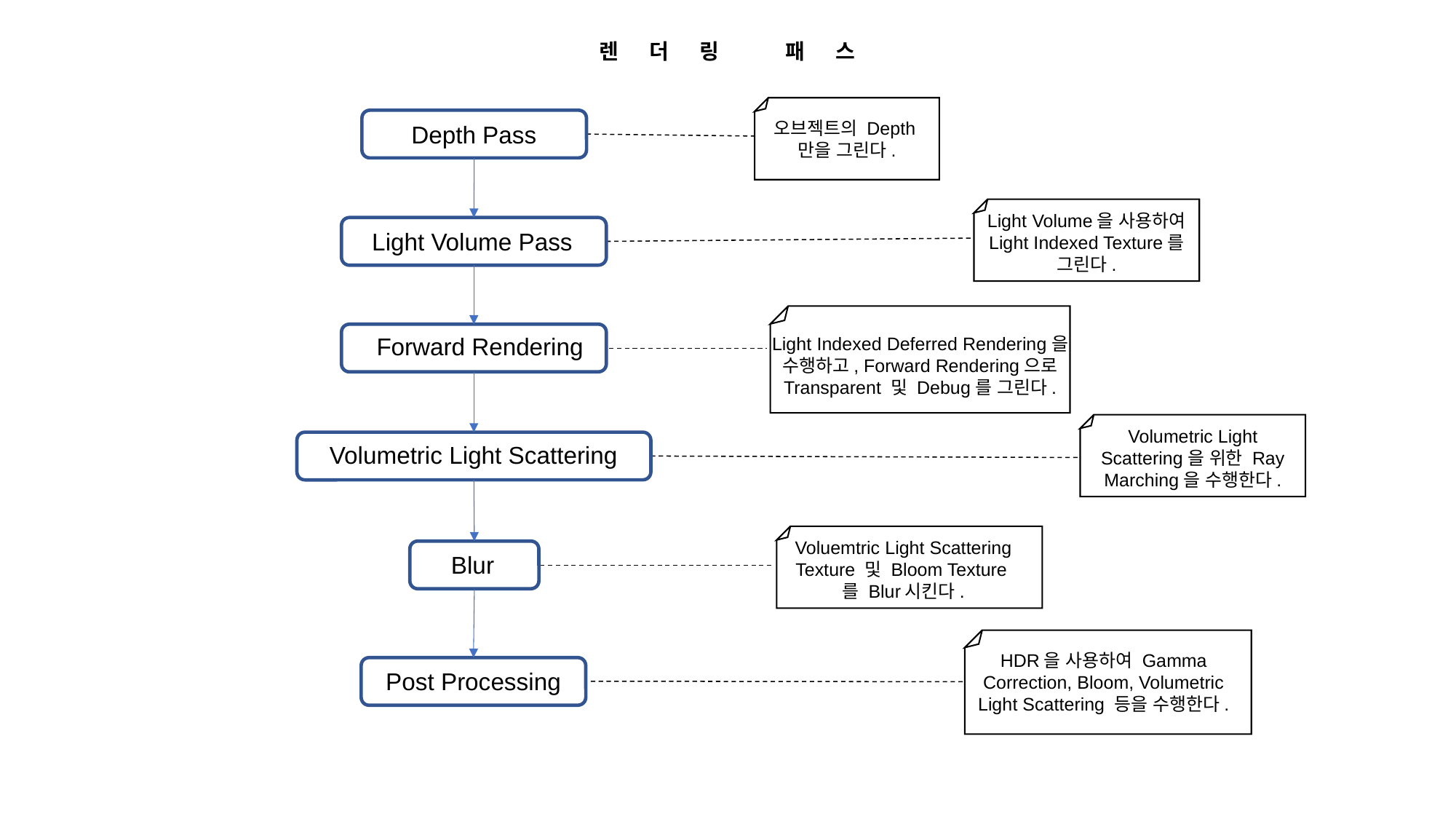

렌더링 패스

오브젝트의 Depth만을 그린다.
Depth Pass

Light Volume을 사용하여 Light Indexed Texture를 그린다.

Light Volume Pass

Forward Rendering
Light Indexed Deferred Rendering을 수행하고, Forward Rendering으로 Transparent 및 Debug를 그린다.

Volumetric Light Scattering을 위한 Ray Marching을 수행한다.

Volumetric Light Scattering

Voluemtric Light Scattering Texture 및 Bloom Texture를 Blur시킨다.

Blur

HDR을 사용하여 Gamma Correction, Bloom, Volumetric Light Scattering 등을 수행한다.

Post Processing